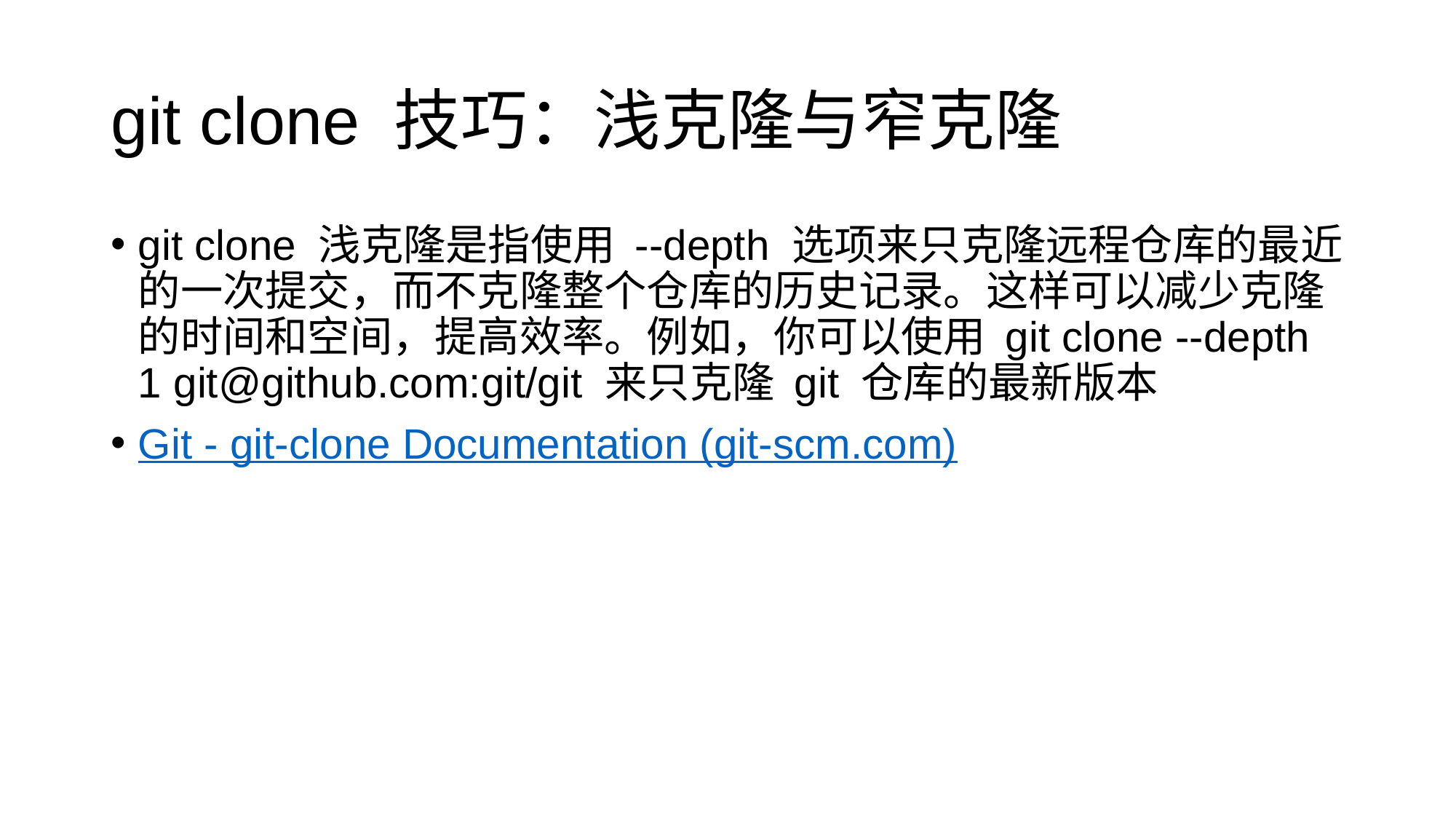

# git clone 技巧：浅克隆与窄克隆
git clone 浅克隆是指使用 --depth 选项来只克隆远程仓库的最近的一次提交，而不克隆整个仓库的历史记录。这样可以减少克隆的时间和空间，提高效率。例如，你可以使用 git clone --depth 1 git@github.com:git/git 来只克隆 git 仓库的最新版本
Git - git-clone Documentation (git-scm.com)